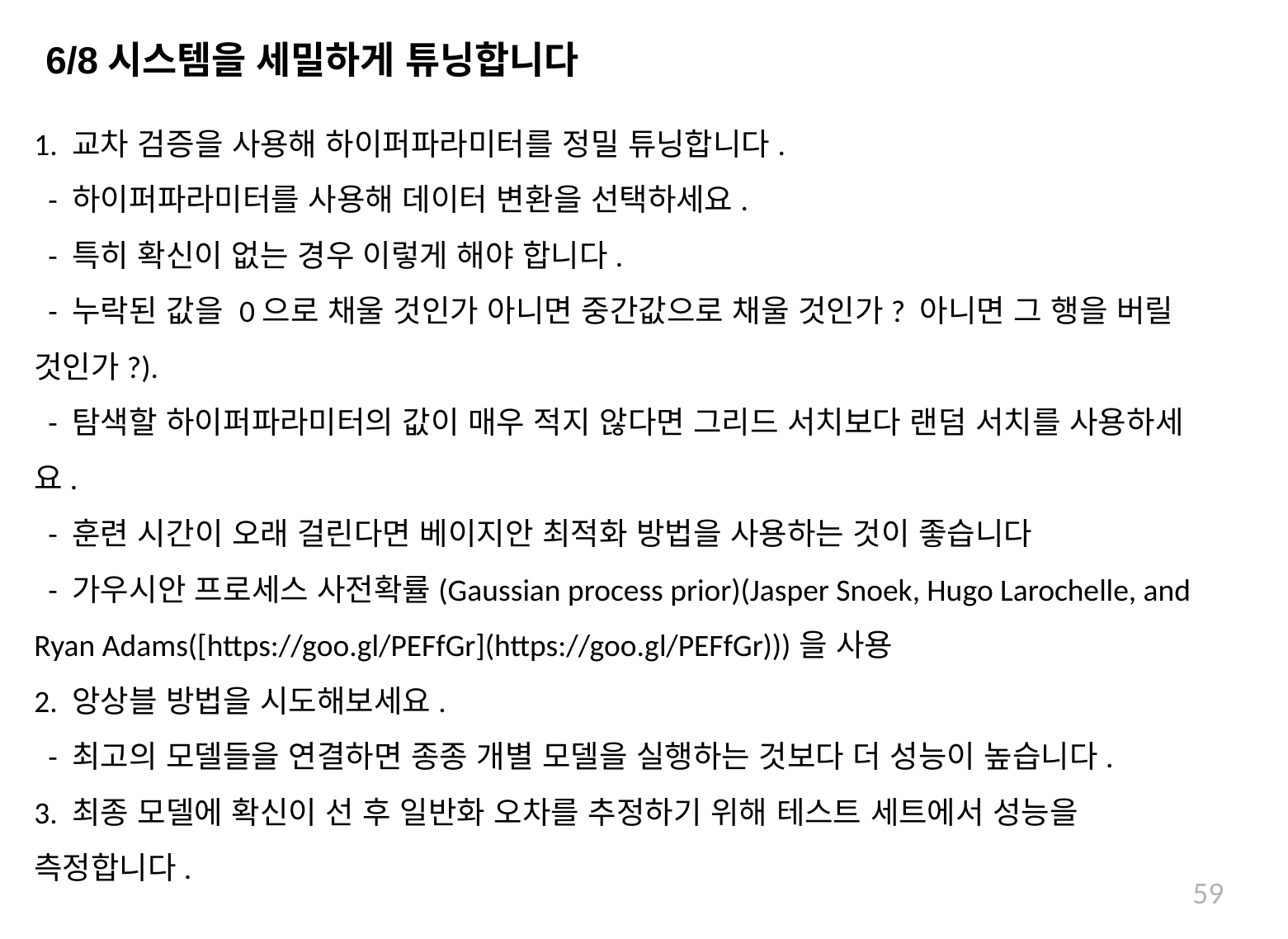

# 6/8시스템을 세밀하게 튜닝합니다
1. 교차 검증을 사용해 하이퍼파라미터를 정밀 튜닝합니다.
  - 하이퍼파라미터를 사용해 데이터 변환을 선택하세요.
  - 특히 확신이 없는 경우 이렇게 해야 합니다.
  - 누락된 값을 0으로 채울 것인가 아니면 중간값으로 채울 것인가? 아니면 그 행을 버릴 것인가?).
  - 탐색할 하이퍼파라미터의 값이 매우 적지 않다면 그리드 서치보다 랜덤 서치를 사용하세요.
  - 훈련 시간이 오래 걸린다면 베이지안 최적화 방법을 사용하는 것이 좋습니다
  - 가우시안 프로세스 사전확률(Gaussian process prior)(Jasper Snoek, Hugo Larochelle, and Ryan Adams([https://goo.gl/PEFfGr](https://goo.gl/PEFfGr)))을 사용
2. 앙상블 방법을 시도해보세요.
  - 최고의 모델들을 연결하면 종종 개별 모델을 실행하는 것보다 더 성능이 높습니다.
3. 최종 모델에 확신이 선 후 일반화 오차를 추정하기 위해 테스트 세트에서 성능을 측정합니다.

59